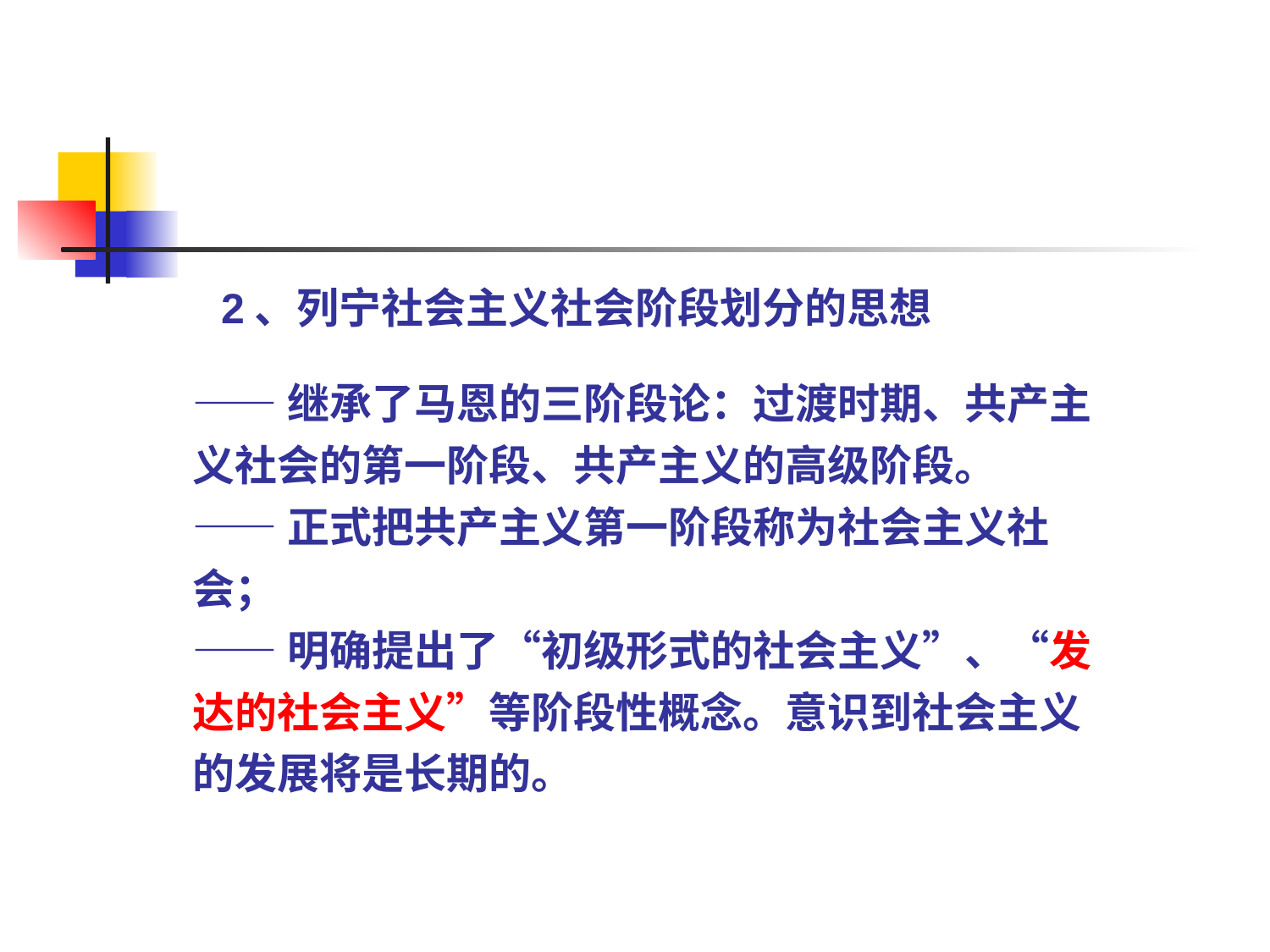

2、列宁社会主义社会阶段划分的思想
——继承了马恩的三阶段论：过渡时期、共产主义社会的第一阶段、共产主义的高级阶段。
——正式把共产主义第一阶段称为社会主义社会；
——明确提出了“初级形式的社会主义”、“发达的社会主义”等阶段性概念。意识到社会主义的发展将是长期的。